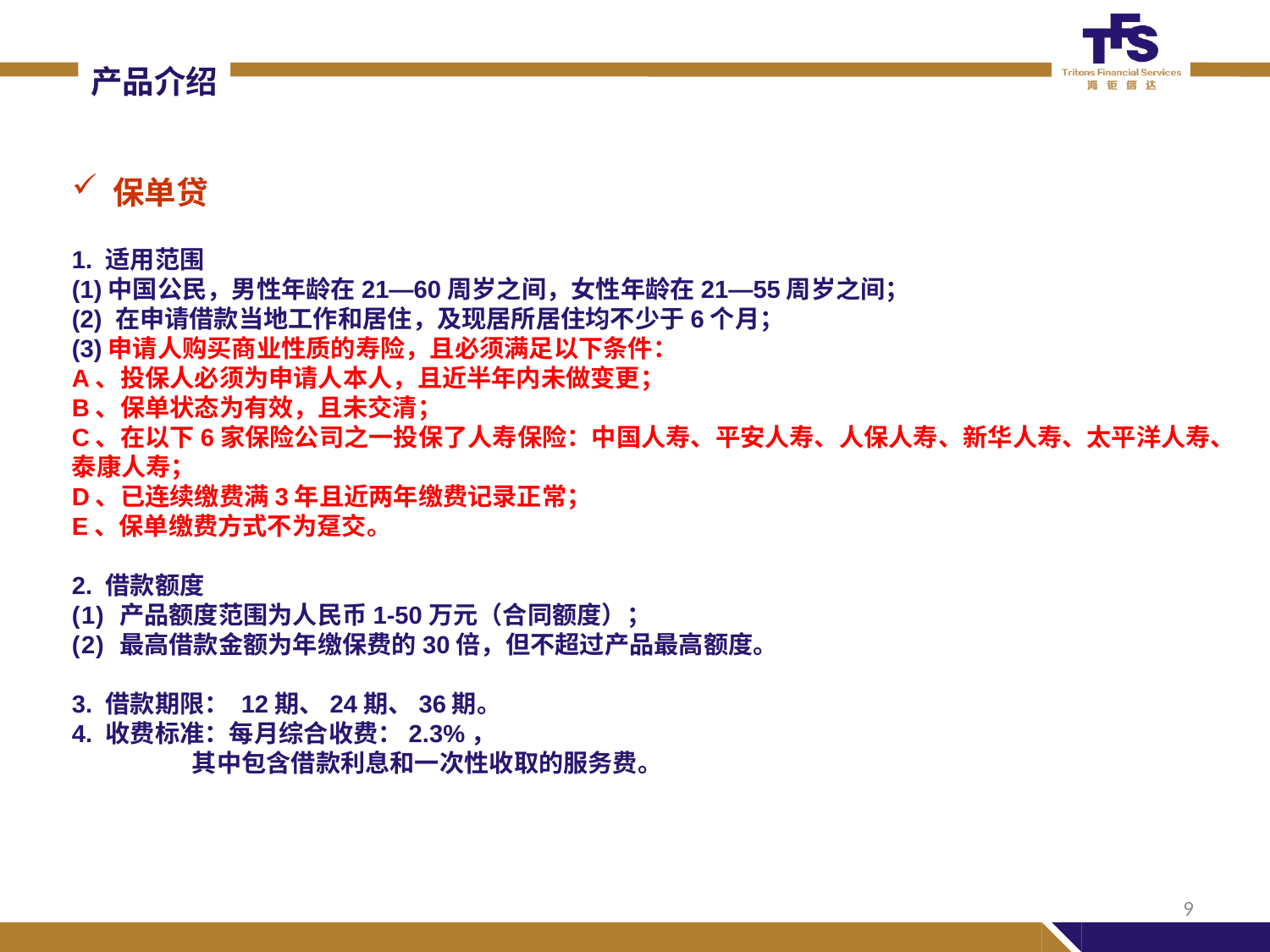

产品介绍
 保单贷

1. 适用范围
(1)中国公民，男性年龄在21—60周岁之间，女性年龄在21—55周岁之间；
(2) 在申请借款当地工作和居住，及现居所居住均不少于6个月；
(3)申请人购买商业性质的寿险，且必须满足以下条件：
A、投保人必须为申请人本人，且近半年内未做变更；
B、保单状态为有效，且未交清；
C、在以下6家保险公司之一投保了人寿保险：中国人寿、平安人寿、人保人寿、新华人寿、太平洋人寿、泰康人寿；
D、已连续缴费满3年且近两年缴费记录正常；
E、保单缴费方式不为趸交。

2. 借款额度
产品额度范围为人民币1-50万元（合同额度）；
最高借款金额为年缴保费的30倍，但不超过产品最高额度。

3. 借款期限： 12期、24期、36期。
4. 收费标准：每月综合收费：2.3%，
                    其中包含借款利息和一次性收取的服务费。
9